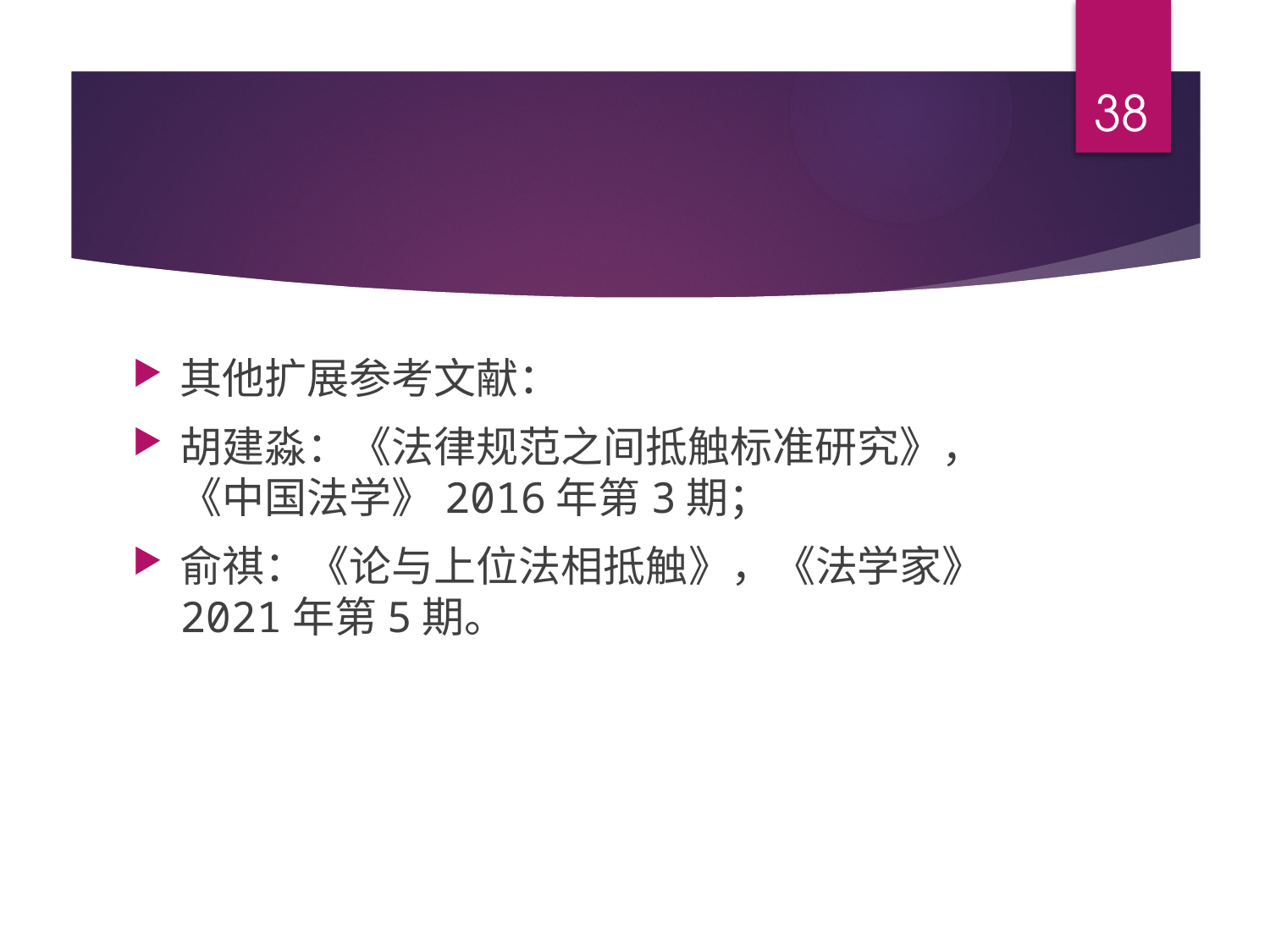

38
#
其他扩展参考文献：
胡建淼：《法律规范之间抵触标准研究》，《中国法学》2016年第3期；
俞祺：《论与上位法相抵触》，《法学家》2021年第5期。